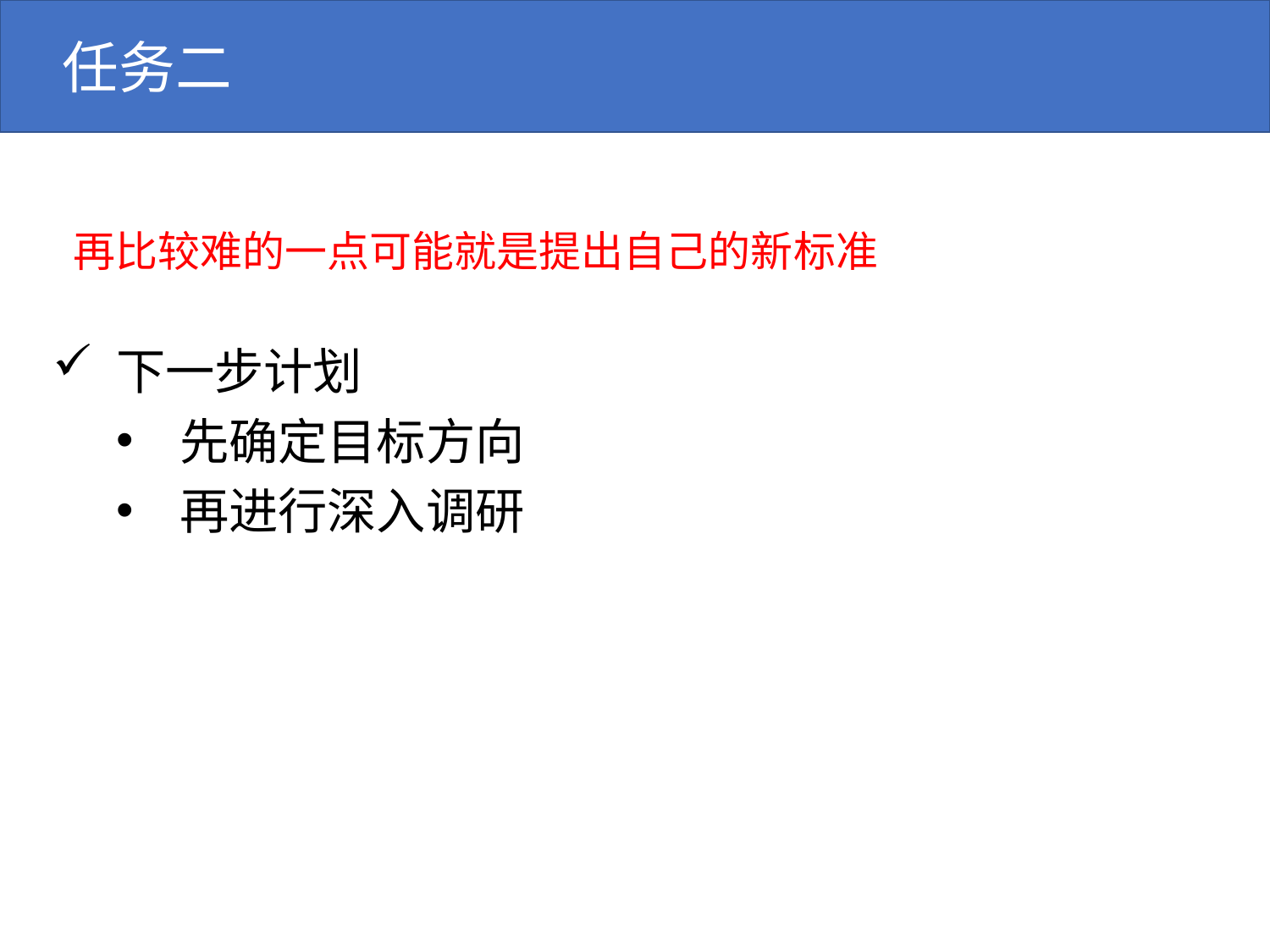

任务二
再比较难的一点可能就是提出自己的新标准
下一步计划
先确定目标方向
再进行深入调研